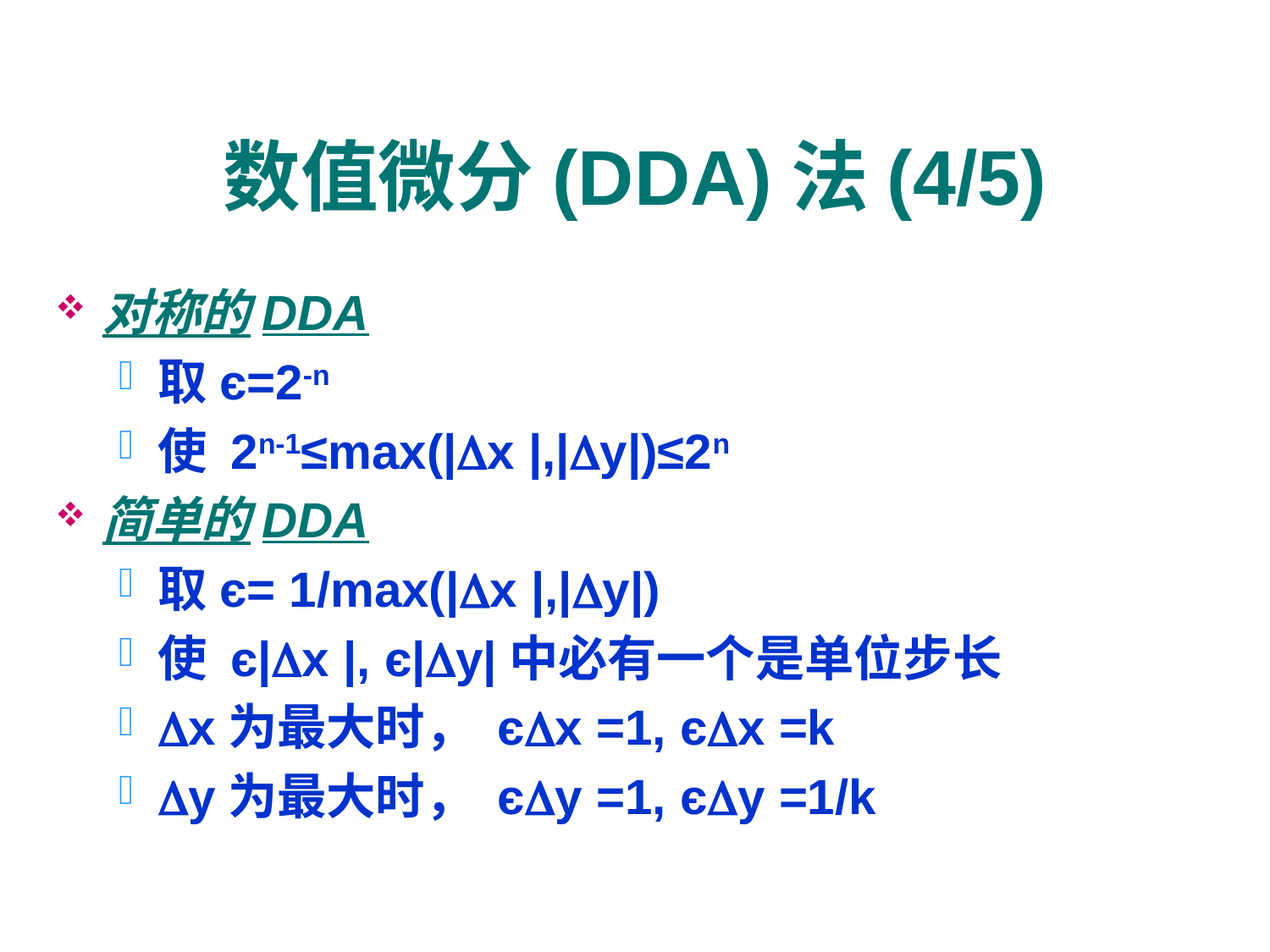

# 数值微分(DDA)法(4/5)
对称的DDA
取є=2-n
使 2n-1≤max(|Δx |,|Δy|)≤2n
简单的DDA
取є= 1/max(|Δx |,|Δy|)
使 є|Δx |, є|Δy|中必有一个是单位步长
Δx为最大时， єΔx =1, єΔx =k
Δy为最大时， єΔy =1, єΔy =1/k